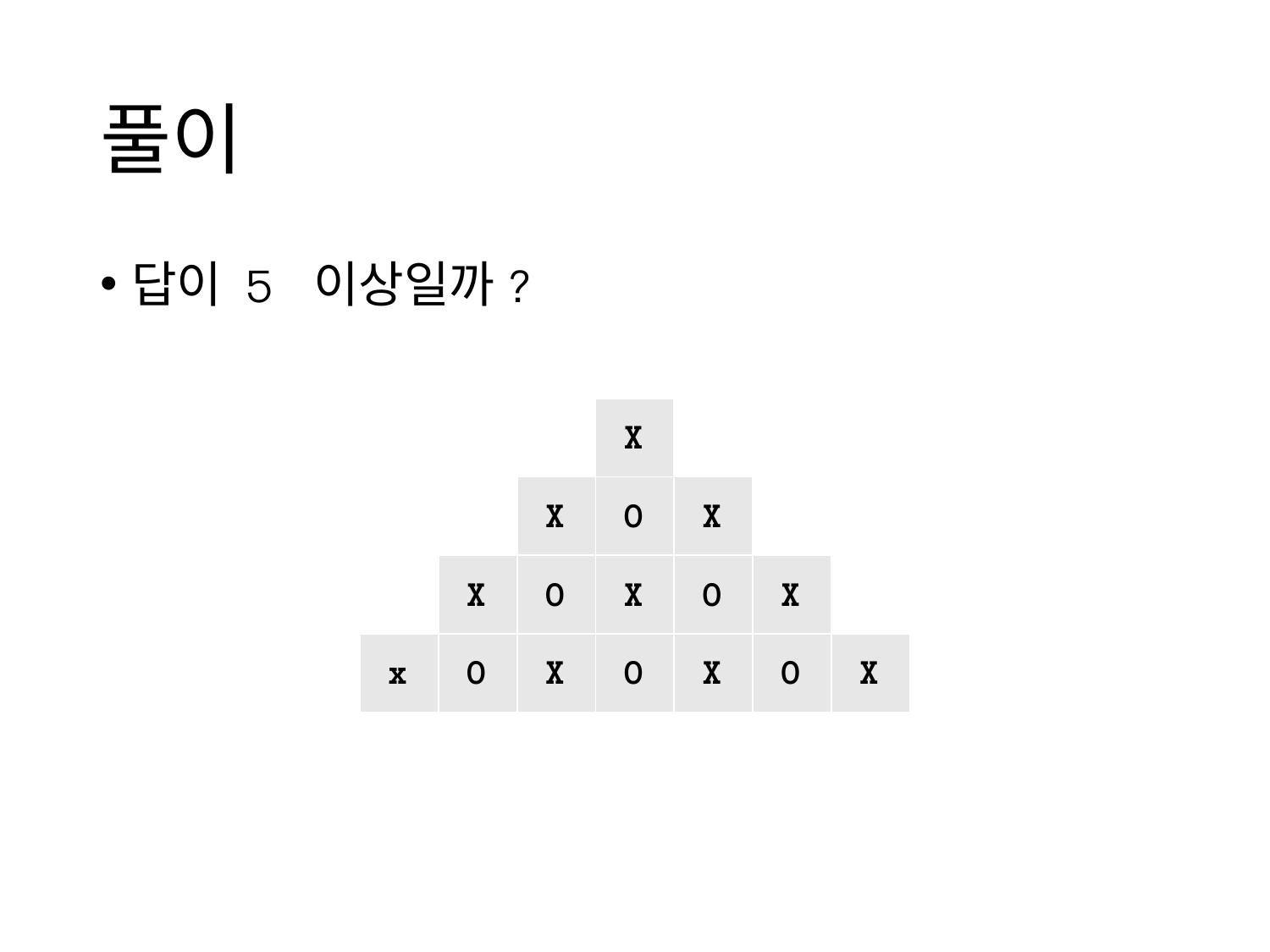

# 풀이
답이 5 이상일까?
|  |  |  | X |  |  |  |
| --- | --- | --- | --- | --- | --- | --- |
|  |  | X | O | X |  |  |
|  | X | O | X | O | X |  |
| x | O | X | O | X | O | X |